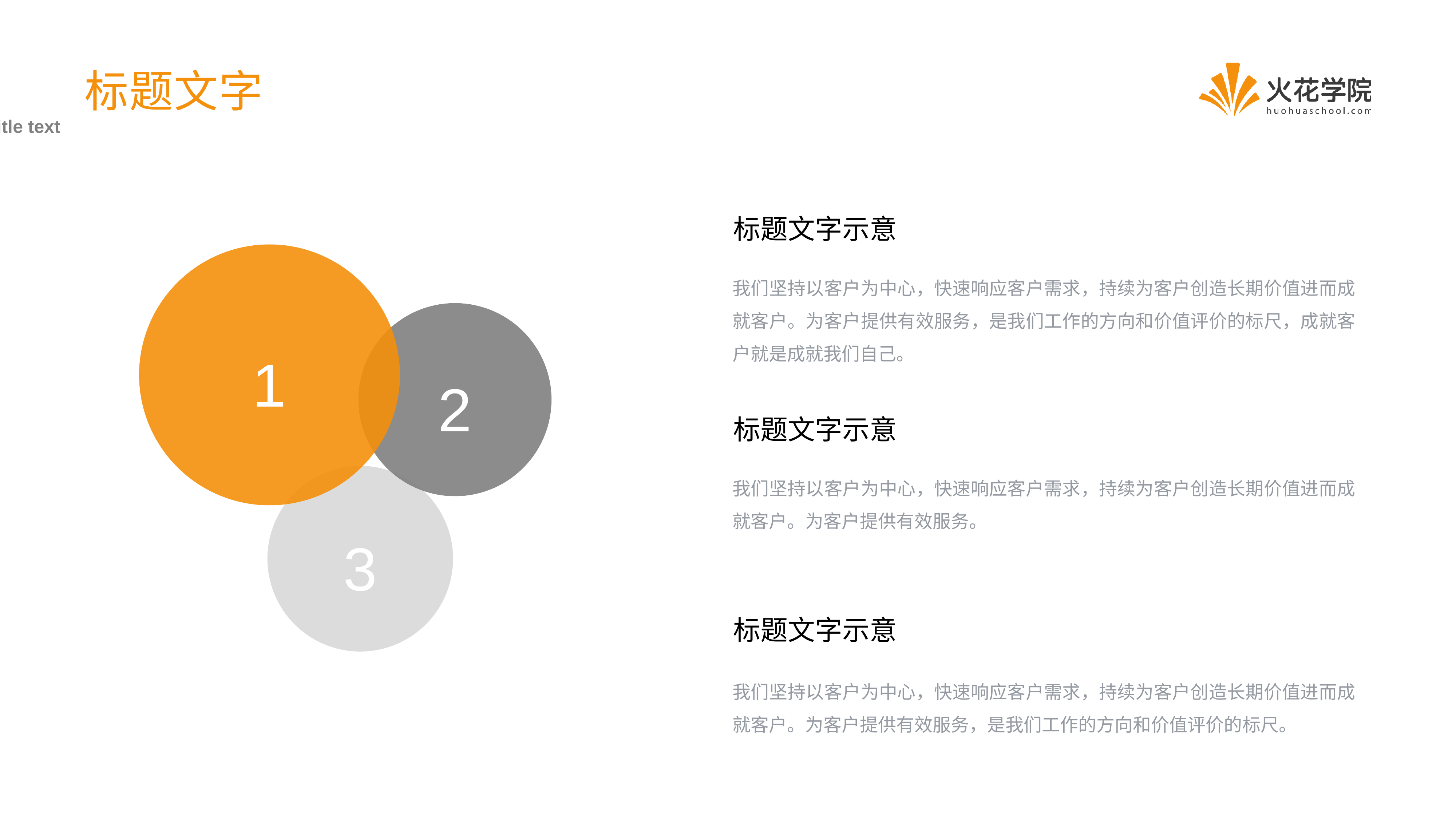

标题文字
Title text
标题文字示意
1
我们坚持以客户为中心，快速响应客户需求，持续为客户创造长期价值进而成就客户。为客户提供有效服务，是我们工作的方向和价值评价的标尺，成就客户就是成就我们自己。

2
标题文字示意
我们坚持以客户为中心，快速响应客户需求，持续为客户创造长期价值进而成就客户。为客户提供有效服务。

3
标题文字示意
我们坚持以客户为中心，快速响应客户需求，持续为客户创造长期价值进而成就客户。为客户提供有效服务，是我们工作的方向和价值评价的标尺。